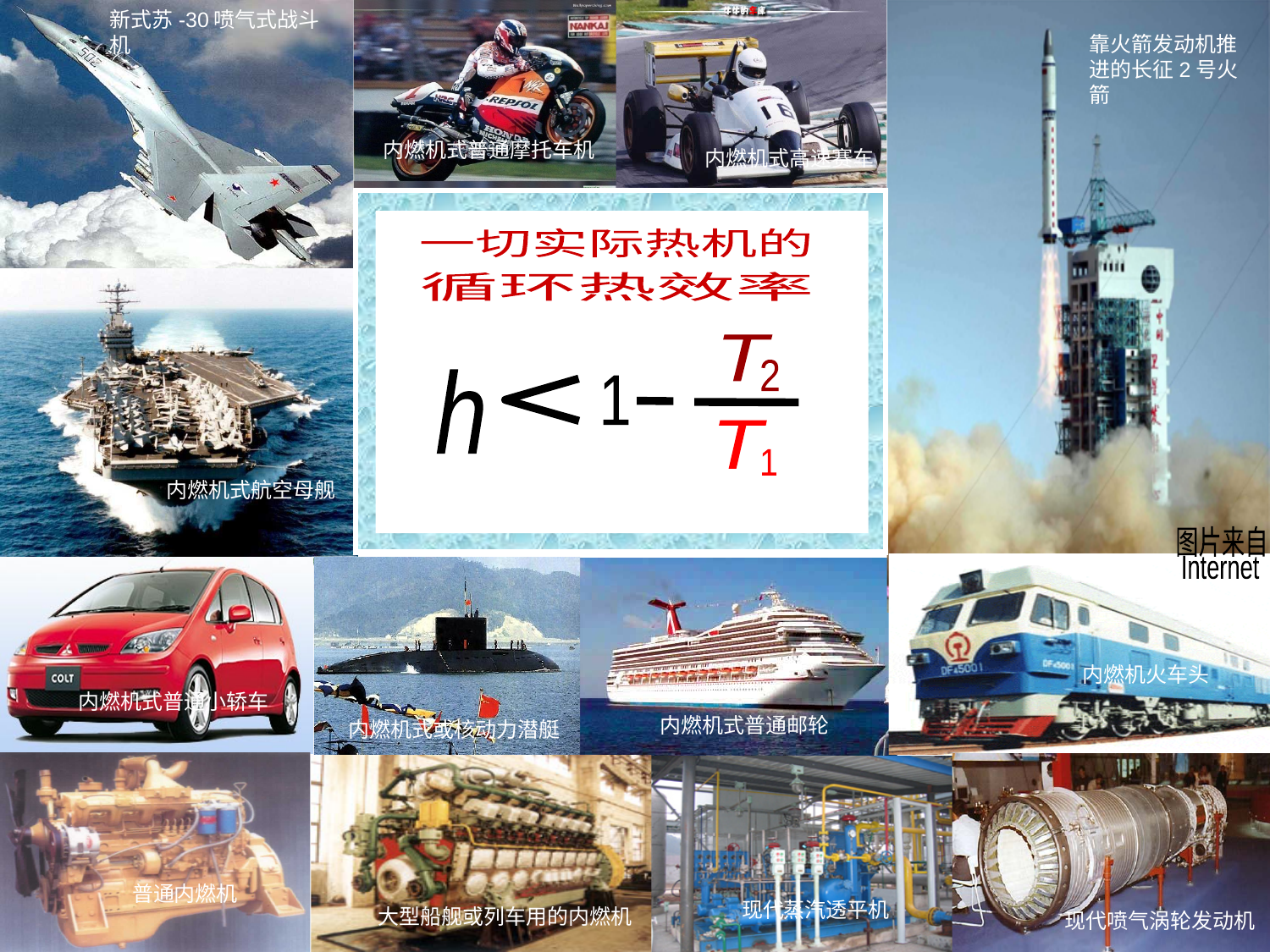

新式苏-30喷气式战斗机

靠火箭发动机推进的长征2号火箭
内燃机式普通摩托车机
内燃机式高速赛车

一切实际热机的

循环热效率
T
2
1

T
1
η

内燃机式航空母舰

内燃机火车头
内燃机式普通小轿车
内燃机式普通邮轮
内燃机式或核动力潜艇

普通内燃机
现代蒸汽透平机
大型船舰或列车用的内燃机
现代喷气涡轮发动机
实际热机效率
图片来自
Internet